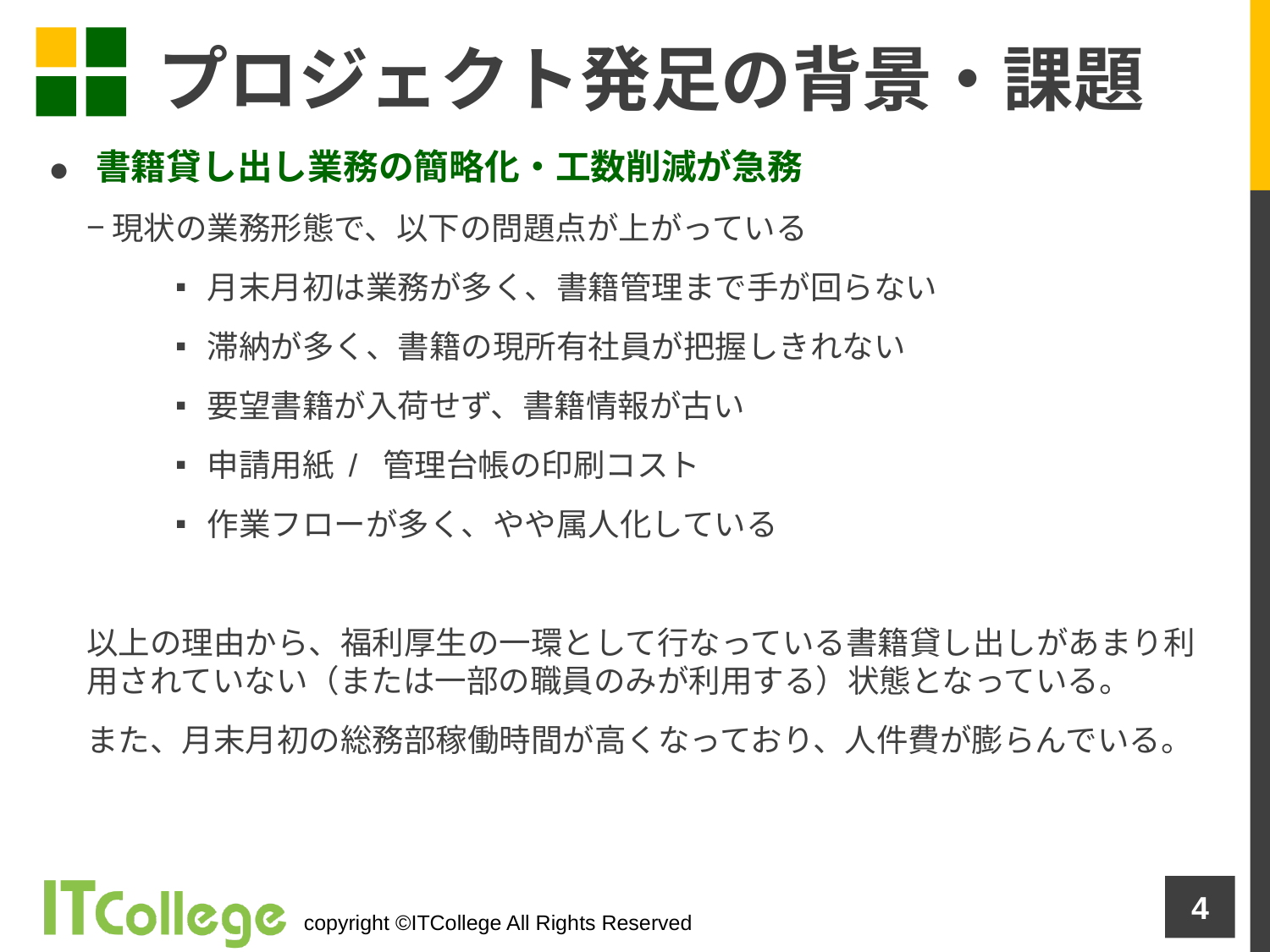

# プロジェクト発足の背景・課題
書籍貸し出し業務の簡略化・工数削減が急務
現状の業務形態で、以下の問題点が上がっている
月末月初は業務が多く、書籍管理まで手が回らない
滞納が多く、書籍の現所有社員が把握しきれない
要望書籍が入荷せず、書籍情報が古い
申請用紙 /  管理台帳の印刷コスト
作業フローが多く、やや属人化している

以上の理由から、福利厚生の一環として行なっている書籍貸し出しがあまり利用されていない（または一部の職員のみが利用する）状態となっている。
また、月末月初の総務部稼働時間が高くなっており、人件費が膨らんでいる。

4